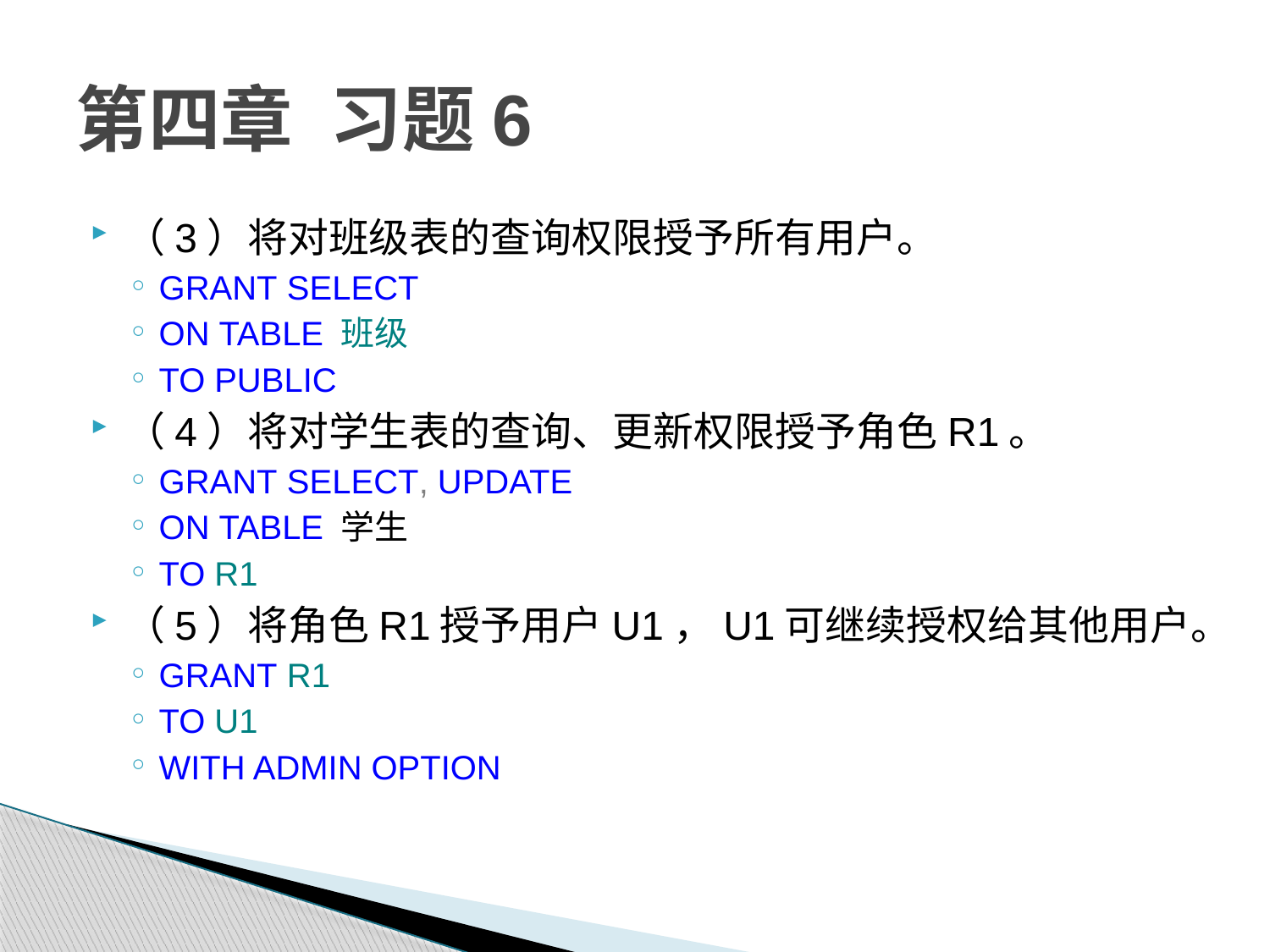

# 第四章	习题6
（3）将对班级表的查询权限授予所有用户。
GRANT SELECT
ON TABLE 班级
TO PUBLIC
（4）将对学生表的查询、更新权限授予角色R1。
GRANT SELECT, UPDATE
ON TABLE 学生
TO R1
（5）将角色R1授予用户U1，U1可继续授权给其他用户。
GRANT R1
TO U1
WITH ADMIN OPTION